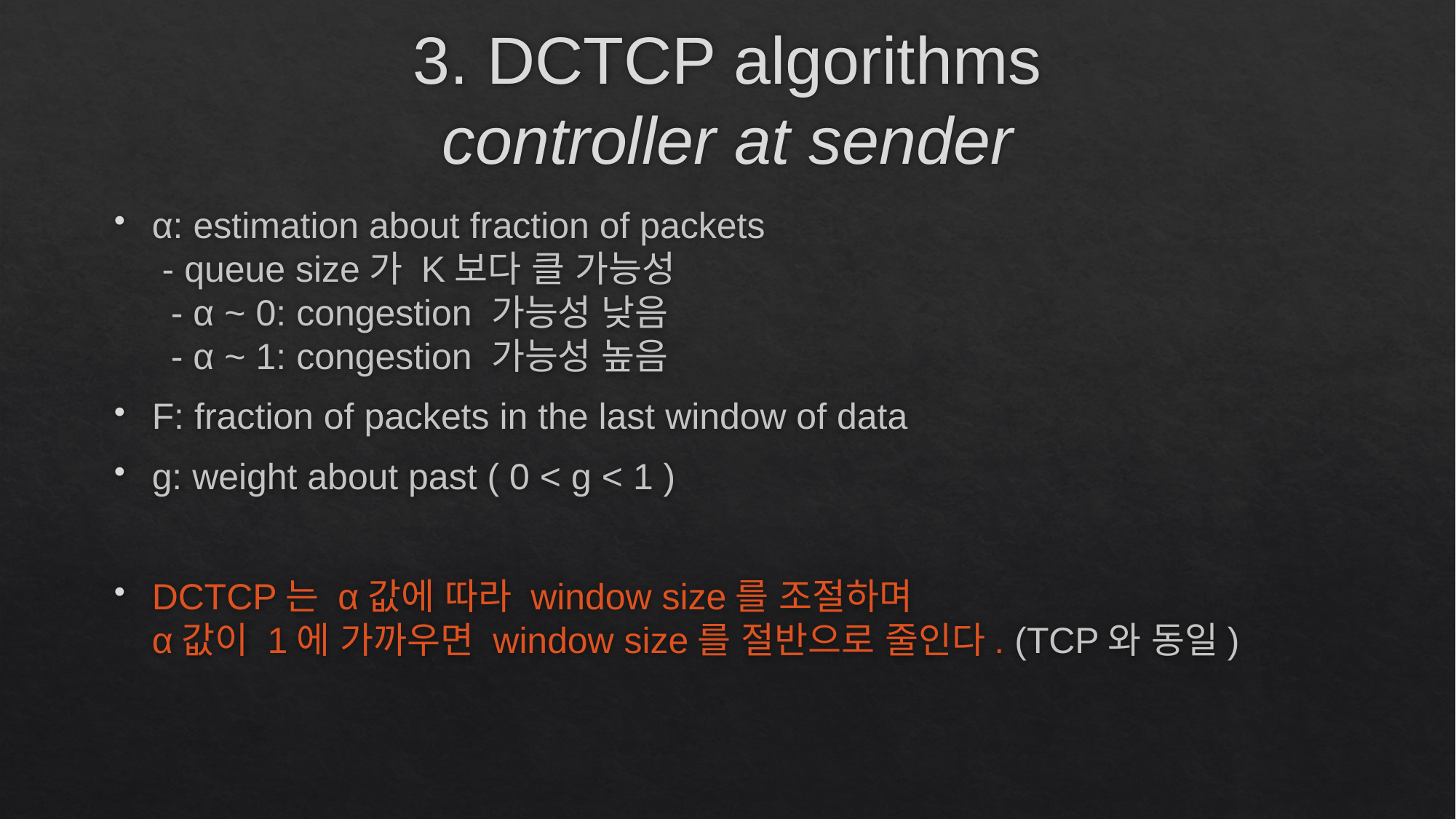

# 3. DCTCP algorithms controller at sender
α: estimation about fraction of packets
 - queue size가 K보다 클 가능성
 - α ~ 0: congestion 가능성 낮음
 - α ~ 1: congestion 가능성 높음
F: fraction of packets in the last window of data
g: weight about past ( 0 < g < 1 )

DCTCP는 α값에 따라 window size를 조절하며
α값이 1에 가까우면 window size를 절반으로 줄인다. (TCP와 동일)